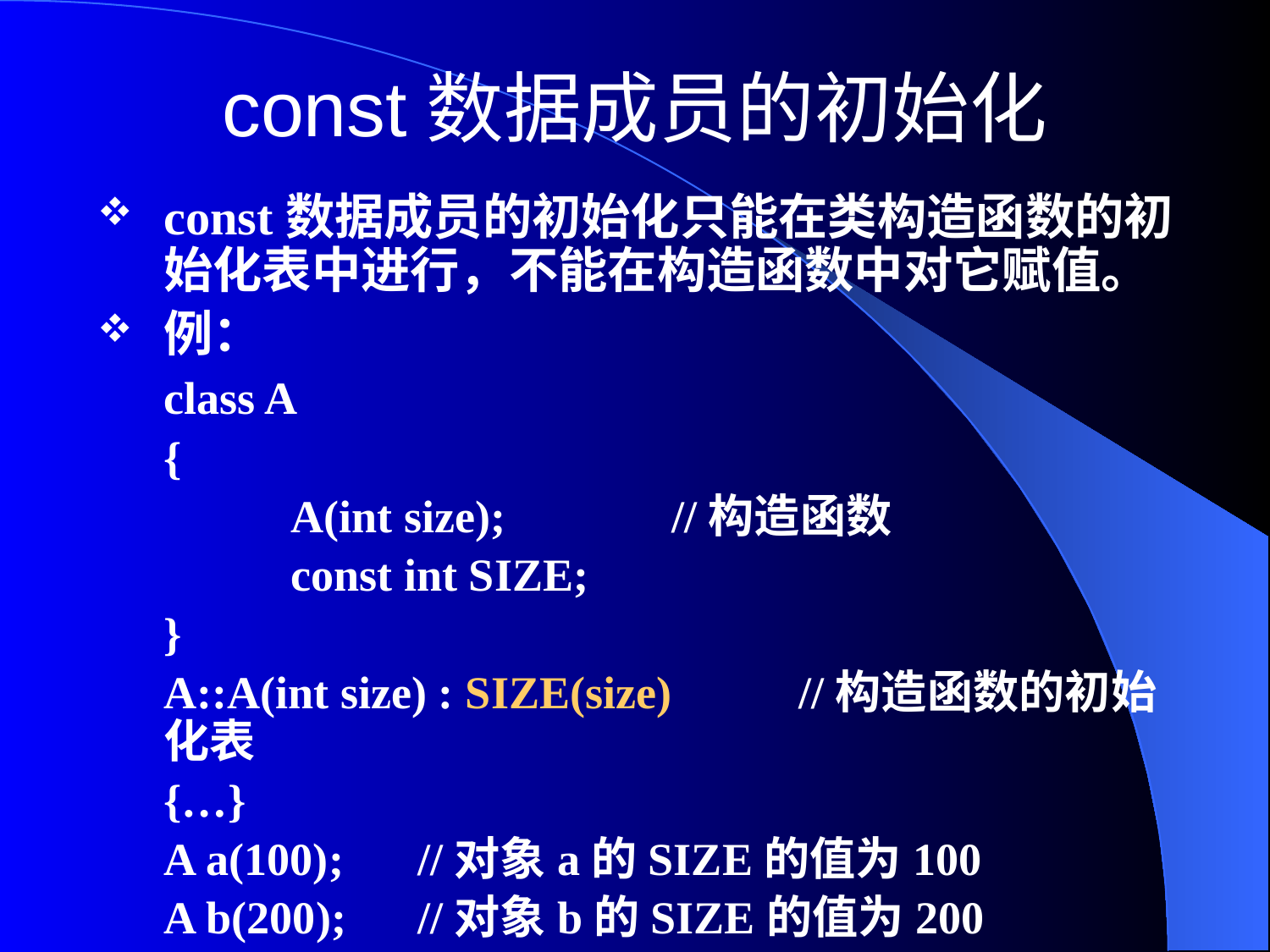

# const数据成员的初始化
const数据成员的初始化只能在类构造函数的初始化表中进行，不能在构造函数中对它赋值。
例：
	class A
	{
		A(int size);		//构造函数
		const int SIZE;
	}
	A::A(int size) : SIZE(size)	//构造函数的初始化表
	{…}
	A a(100);	//对象a的SIZE的值为100
	A b(200);	//对象b的SIZE的值为200